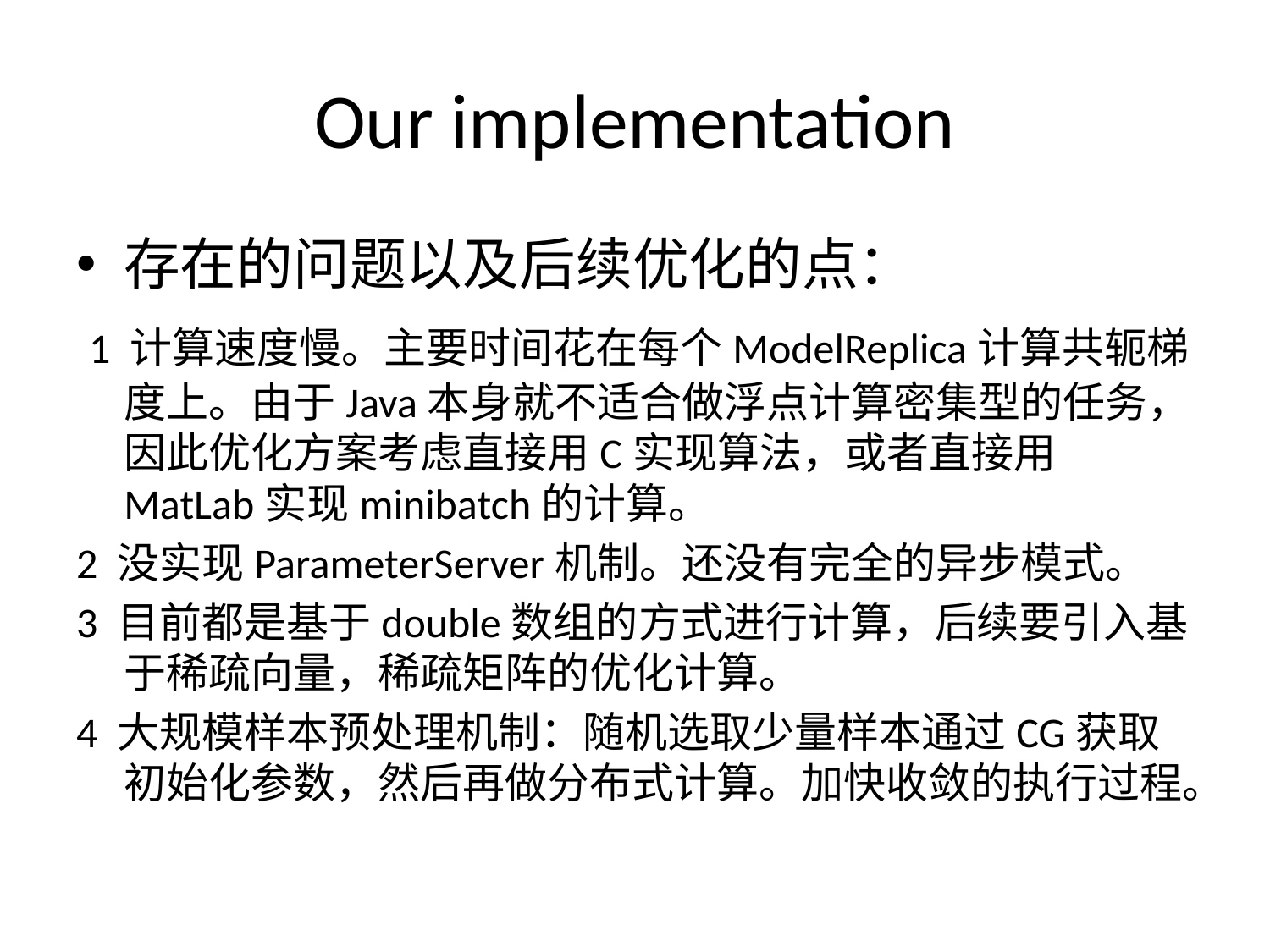

# Our implementation
存在的问题以及后续优化的点：
 1 计算速度慢。主要时间花在每个ModelReplica计算共轭梯度上。由于Java本身就不适合做浮点计算密集型的任务，因此优化方案考虑直接用C实现算法，或者直接用MatLab实现minibatch的计算。
2 没实现ParameterServer机制。还没有完全的异步模式。
3 目前都是基于double数组的方式进行计算，后续要引入基于稀疏向量，稀疏矩阵的优化计算。
4 大规模样本预处理机制：随机选取少量样本通过CG获取初始化参数，然后再做分布式计算。加快收敛的执行过程。